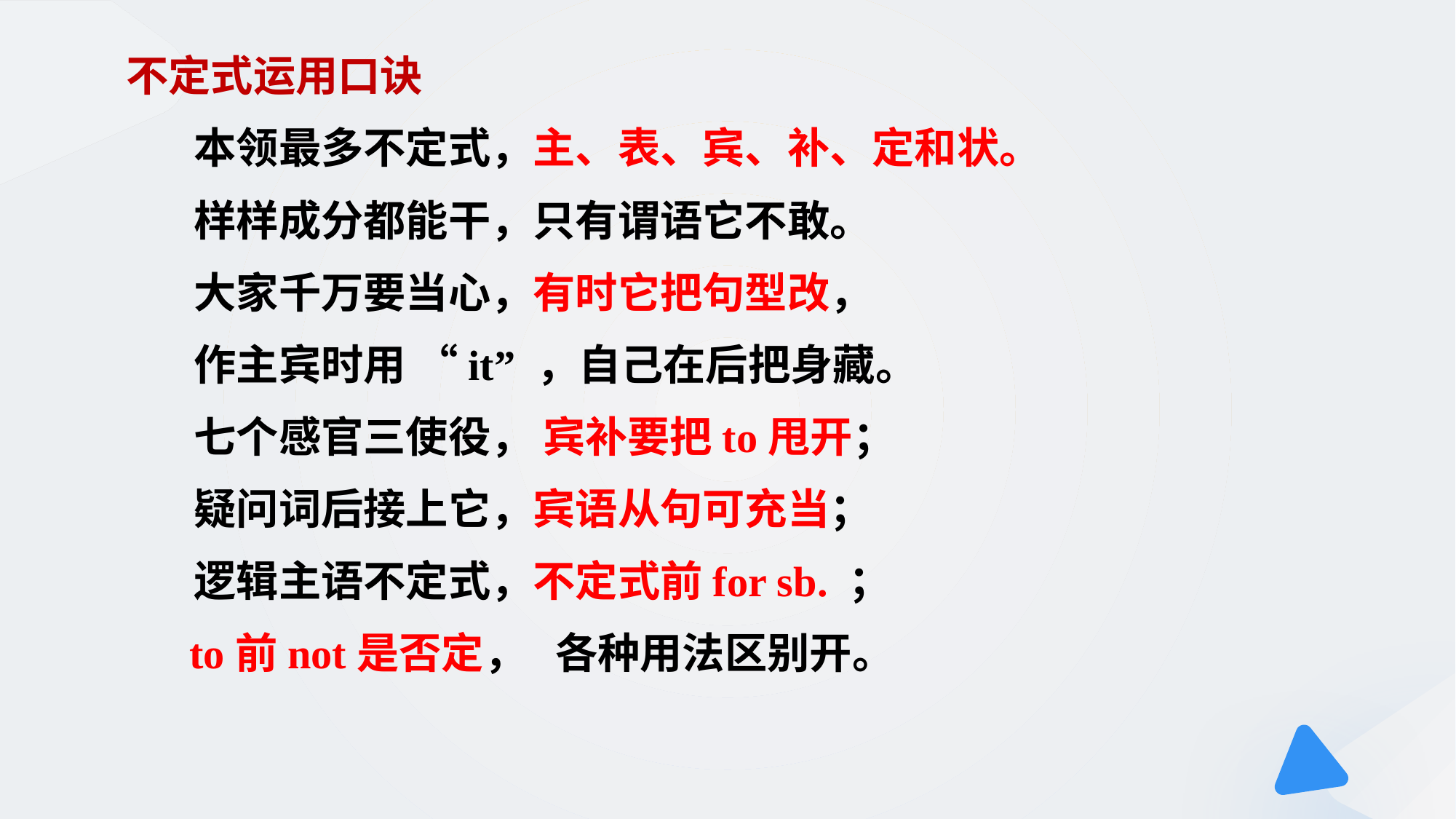

不定式运用口诀
      本领最多不定式，主、表、宾、补、定和状。
      样样成分都能干，只有谓语它不敢。
      大家千万要当心，有时它把句型改，
      作主宾时用 “it” ，自己在后把身藏。
      七个感官三使役， 宾补要把to甩开；
      疑问词后接上它，宾语从句可充当；
      逻辑主语不定式，不定式前for sb. ；
      to前not是否定，   各种用法区别开。